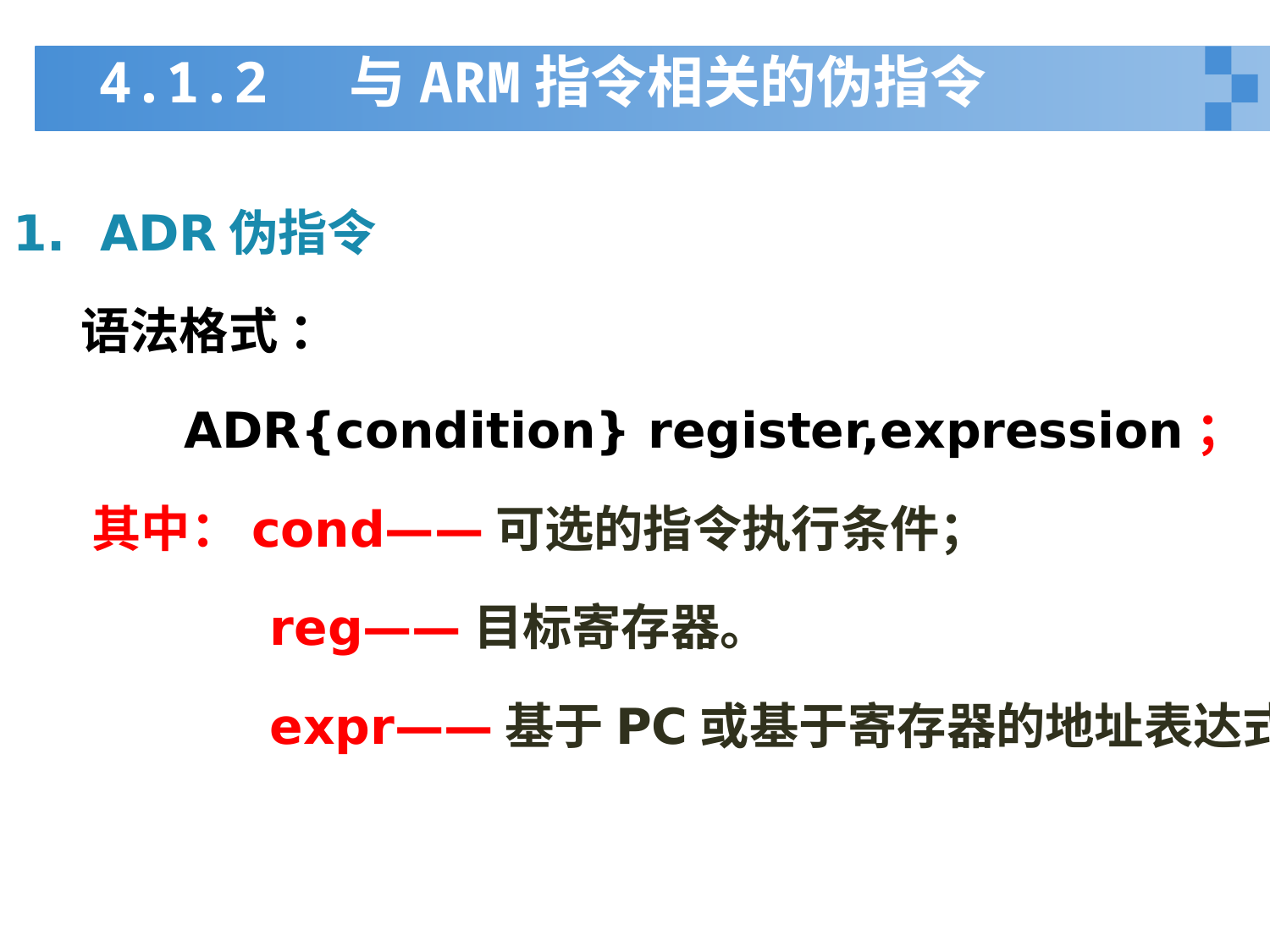

# 4.1.2  与ARM指令相关的伪指令
1.  ADR伪指令
     语法格式 ：
          ADR{condition} register,expression；
      其中：cond——可选的指令执行条件；
               reg——目标寄存器。
               expr——基于PC或基于寄存器的地址表达式。